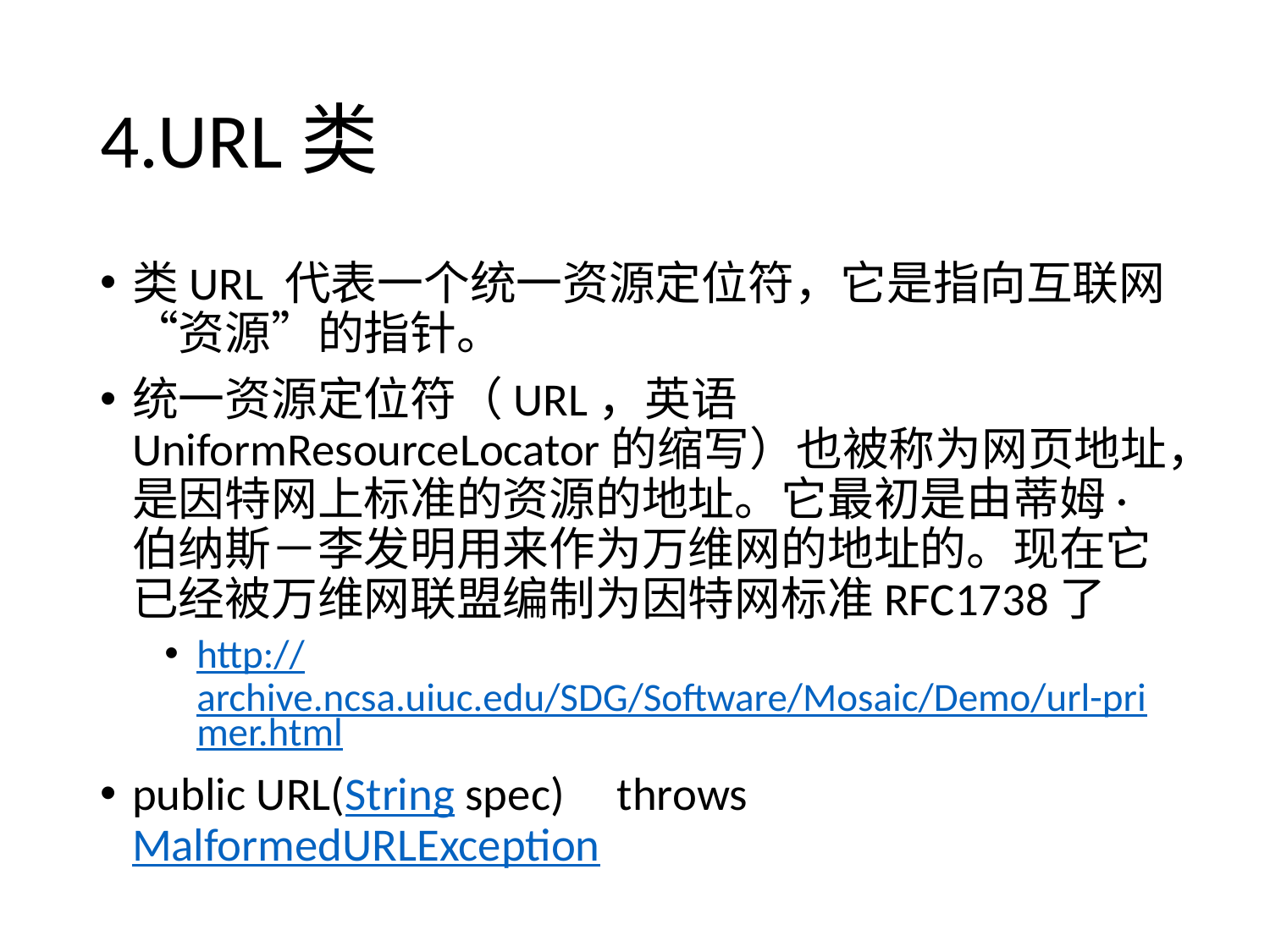

# 4.URL类
类URL 代表一个统一资源定位符，它是指向互联网“资源”的指针。
统一资源定位符（URL，英语UniformResourceLocator的缩写）也被称为网页地址，是因特网上标准的资源的地址。它最初是由蒂姆·伯纳斯－李发明用来作为万维网的地址的。现在它已经被万维网联盟编制为因特网标准RFC1738了
http://archive.ncsa.uiuc.edu/SDG/Software/Mosaic/Demo/url-primer.html
public URL(String spec)     throws MalformedURLException